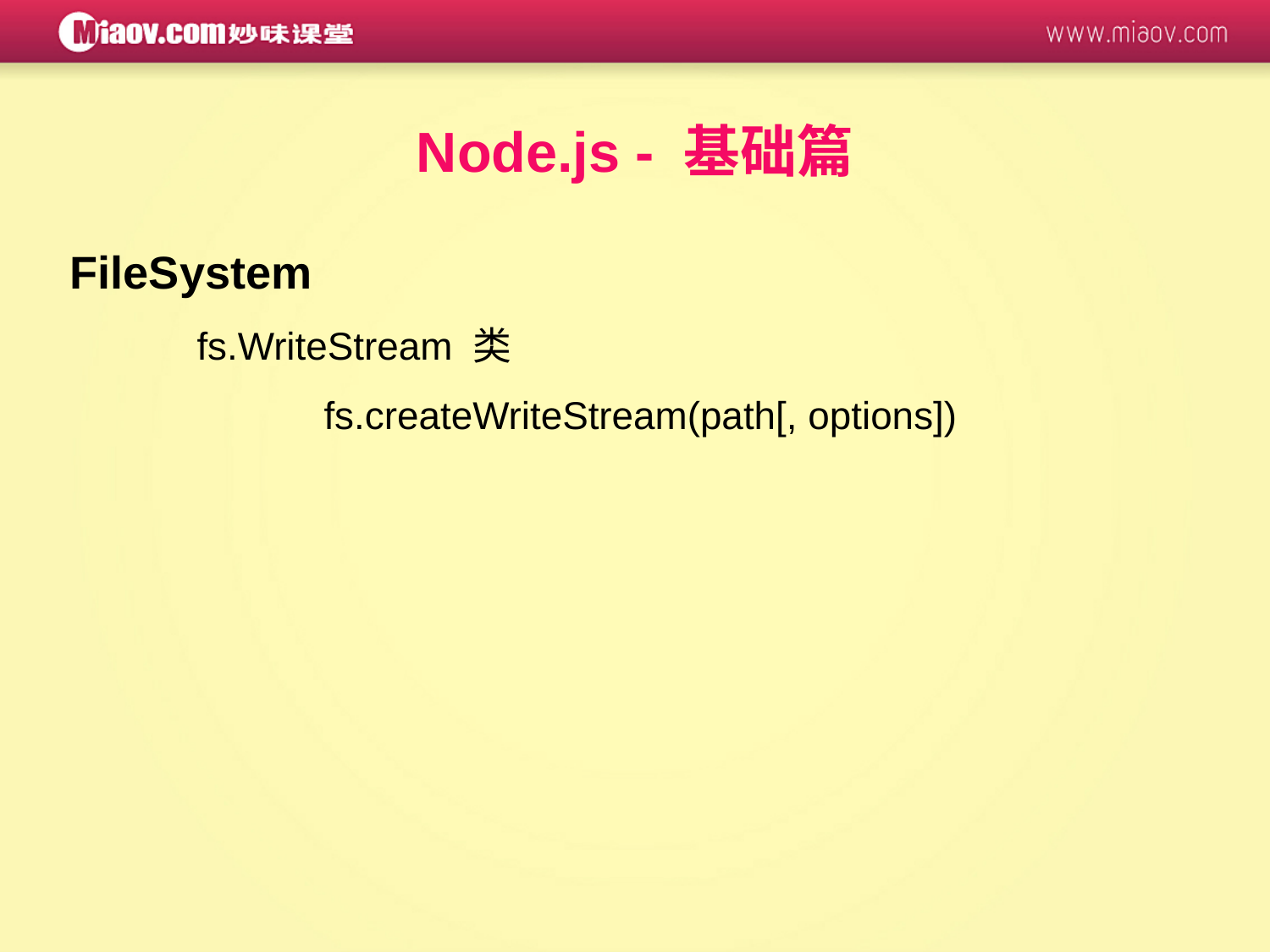

Node.js - 基础篇
FileSystem
	fs.WriteStream 类
		fs.createWriteStream(path[, options])